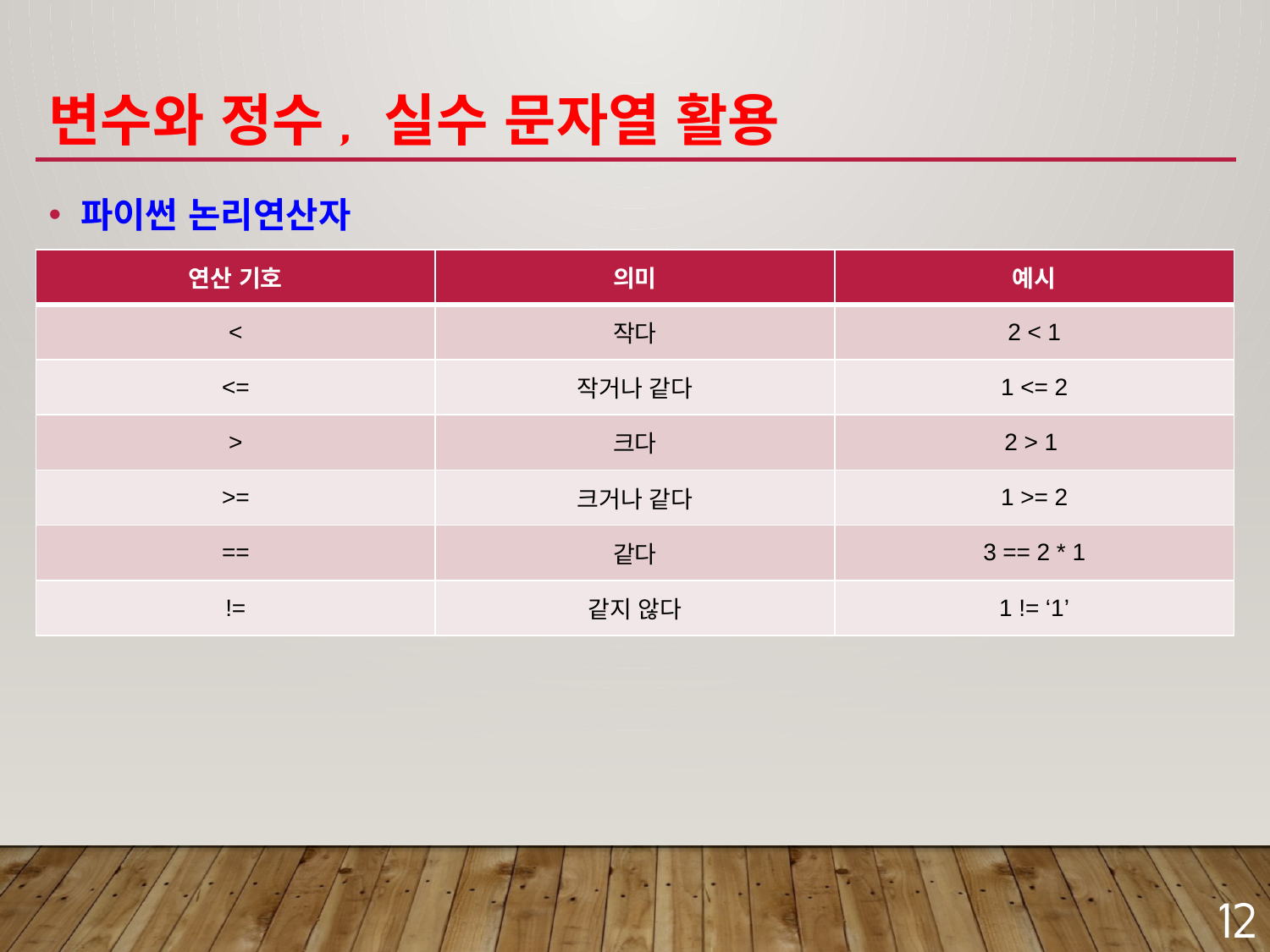

# 변수와 정수, 실수 문자열 활용
파이썬 논리연산자

| 연산 기호 | 의미 | 예시 |
| --- | --- | --- |
| < | 작다 | 2 < 1 |
| <= | 작거나 같다 | 1 <= 2 |
| > | 크다 | 2 > 1 |
| >= | 크거나 같다 | 1 >= 2 |
| == | 같다 | 3 == 2 \* 1 |
| != | 같지 않다 | 1 != ‘1’ |